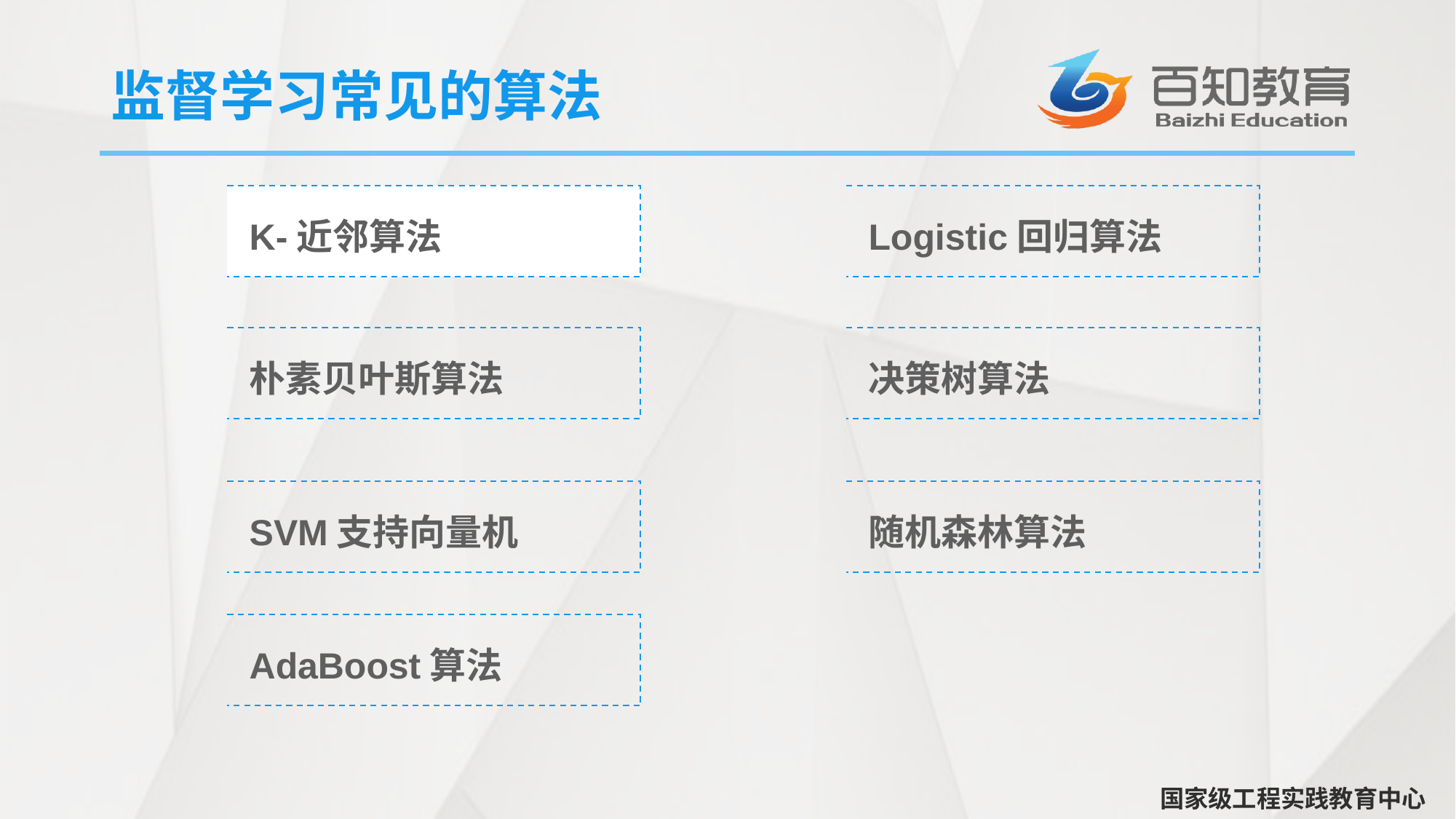

# 监督学习常见的算法
K-近邻算法
Logistic回归算法
朴素贝叶斯算法
决策树算法
SVM支持向量机
随机森林算法
AdaBoost算法